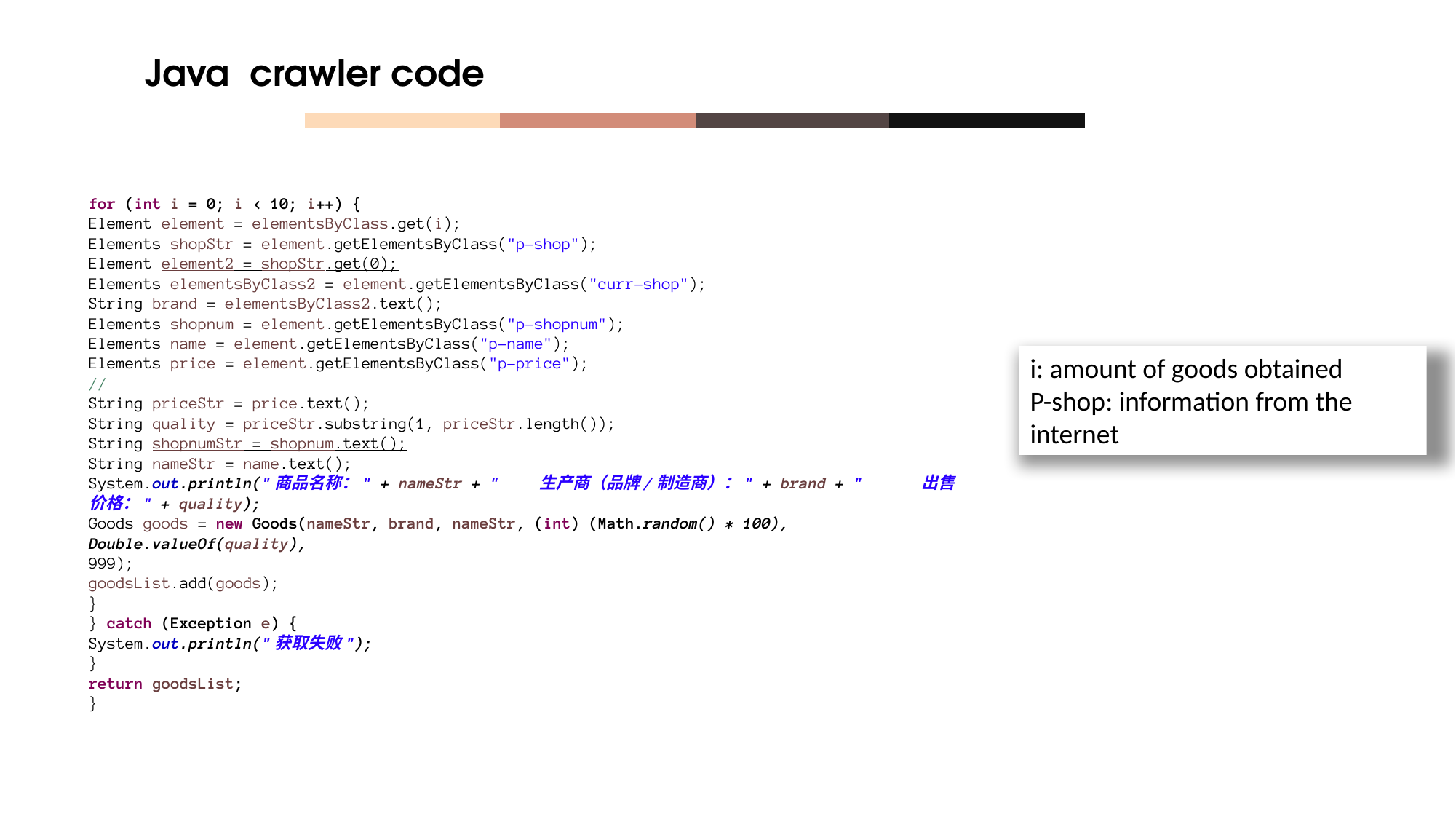

Java  crawler code
for (int i = 0; i < 10; i++) {
Element element = elementsByClass.get(i);
Elements shopStr = element.getElementsByClass("p-shop");
Element element2 = shopStr.get(0);
Elements elementsByClass2 = element.getElementsByClass("curr-shop");
String brand = elementsByClass2.text();
Elements shopnum = element.getElementsByClass("p-shopnum");
Elements name = element.getElementsByClass("p-name");
Elements price = element.getElementsByClass("p-price");
//
String priceStr = price.text();
String quality = priceStr.substring(1, priceStr.length());
String shopnumStr = shopnum.text();
String nameStr = name.text();
System.out.println("商品名称：" + nameStr + "    生产商（品牌/制造商）：" + brand + "      出售价格：" + quality);
Goods goods = new Goods(nameStr, brand, nameStr, (int) (Math.random() * 100), Double.valueOf(quality),
999);
goodsList.add(goods);
}
} catch (Exception e) {
System.out.println("获取失败");
}
return goodsList;
}
i: amount of goods obtained
P-shop: information from the internet